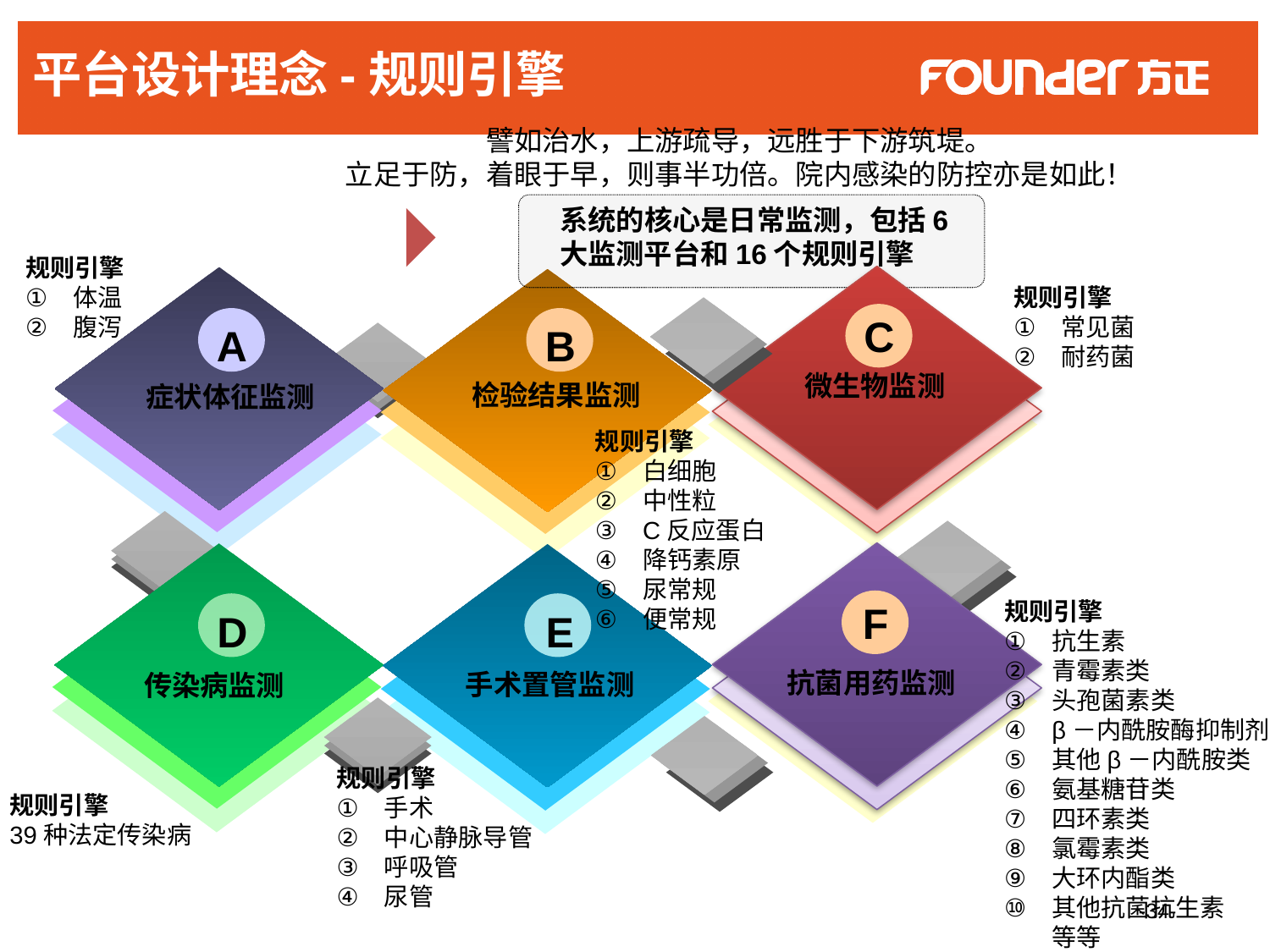

# 平台设计理念-规则引擎
譬如治水，上游疏导，远胜于下游筑堤。
立足于防，着眼于早，则事半功倍。院内感染的防控亦是如此！

系统的核心是日常监测，包括6大监测平台和16个规则引擎

规则引擎
体温
腹泻

规则引擎
常见菌
耐药菌

A
B

检验结果监测
症状体征监测
规则引擎
白细胞
中性粒
C反应蛋白
降钙素原
尿常规
便常规

E
D
手术置管监测
传染病监测

规则引擎
39种法定传染病

C

B

微生物监测

规则引擎
抗生素
青霉素类
头孢菌素类
β－内酰胺酶抑制剂
其他β－内酰胺类
氨基糖苷类
四环素类
氯霉素类
大环内酯类
其他抗菌抗生素
等等

F
抗菌用药监测

规则引擎
手术
中心静脉导管
呼吸管
尿管

www.PKU-HIT.com

34